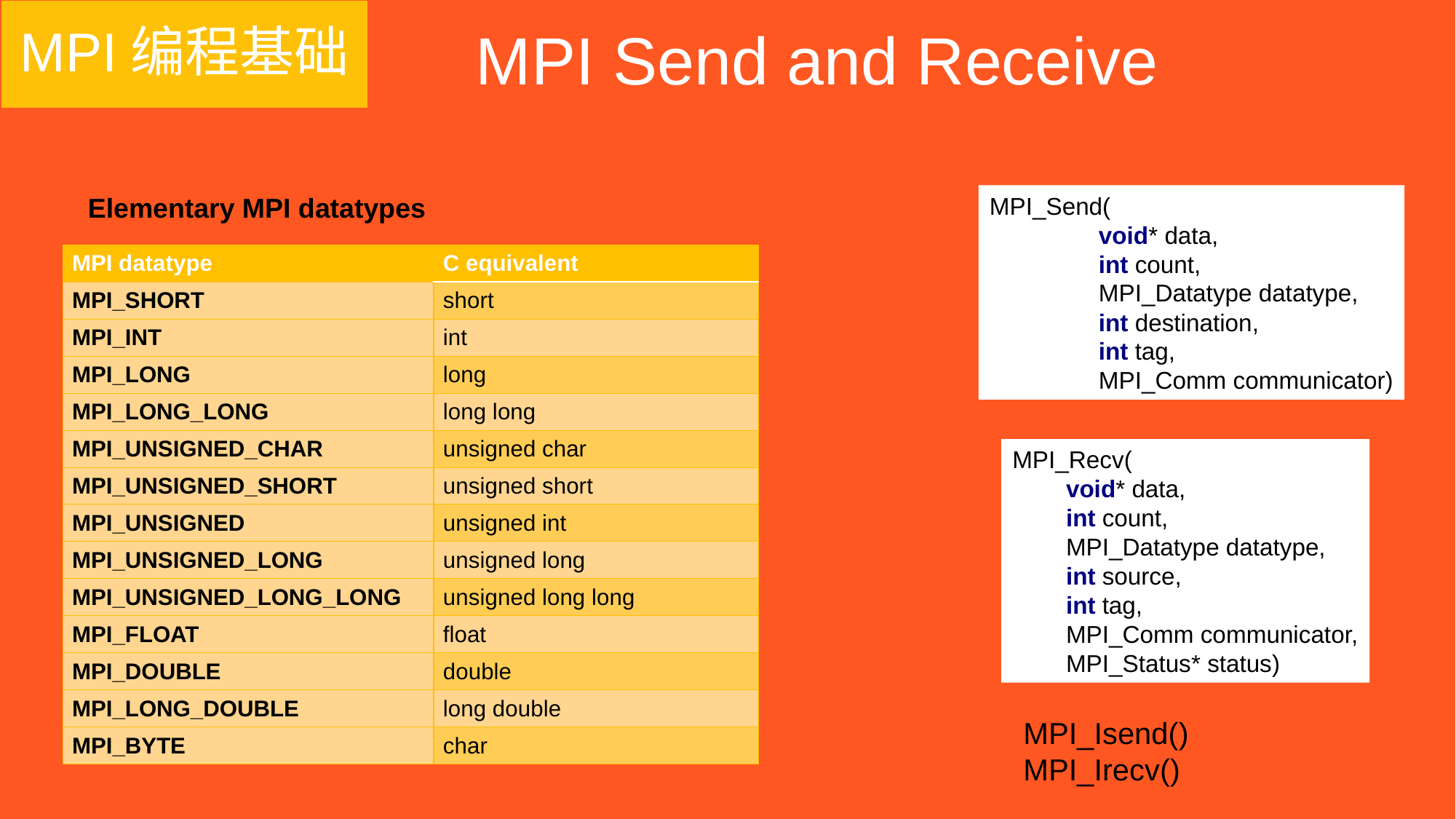

MPI编程基础
# MPI Send and Receive
MPI_Send(
	void* data,
	int count,
	MPI_Datatype datatype,
	int destination,
	int tag,
	MPI_Comm communicator)
Elementary MPI datatypes
| MPI datatype | C equivalent |
| --- | --- |
| MPI\_SHORT | short |
| MPI\_INT | int |
| MPI\_LONG | long |
| MPI\_LONG\_LONG | long long |
| MPI\_UNSIGNED\_CHAR | unsigned char |
| MPI\_UNSIGNED\_SHORT | unsigned short |
| MPI\_UNSIGNED | unsigned int |
| MPI\_UNSIGNED\_LONG | unsigned long |
| MPI\_UNSIGNED\_LONG\_LONG | unsigned long long |
| MPI\_FLOAT | float |
| MPI\_DOUBLE | double |
| MPI\_LONG\_DOUBLE | long double |
| MPI\_BYTE | char |
MPI_Recv(
        void* data,
        int count,
        MPI_Datatype datatype,
        int source,
        int tag,
        MPI_Comm communicator,
        MPI_Status* status)
MPI_Isend()
MPI_Irecv()